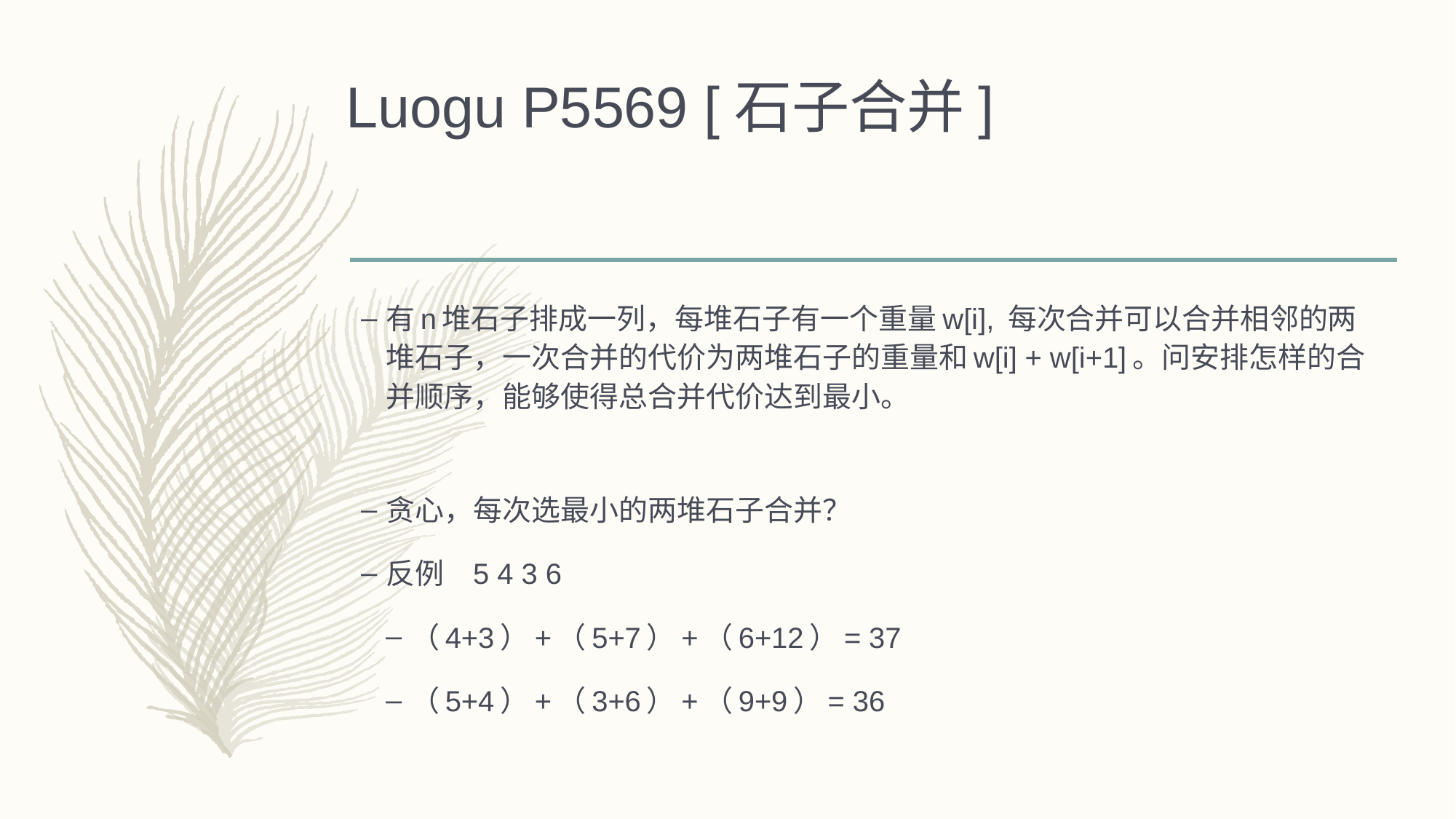

# Luogu P5569 [石子合并]
有n堆石子排成一列，每堆石子有一个重量w[i], 每次合并可以合并相邻的两堆石子，一次合并的代价为两堆石子的重量和w[i] + w[i+1]。问安排怎样的合并顺序，能够使得总合并代价达到最小。

贪心，每次选最小的两堆石子合并？
反例		5 4 3 6
（4+3）+（5+7）+（6+12）= 37
（5+4）+（3+6）+（9+9）= 36